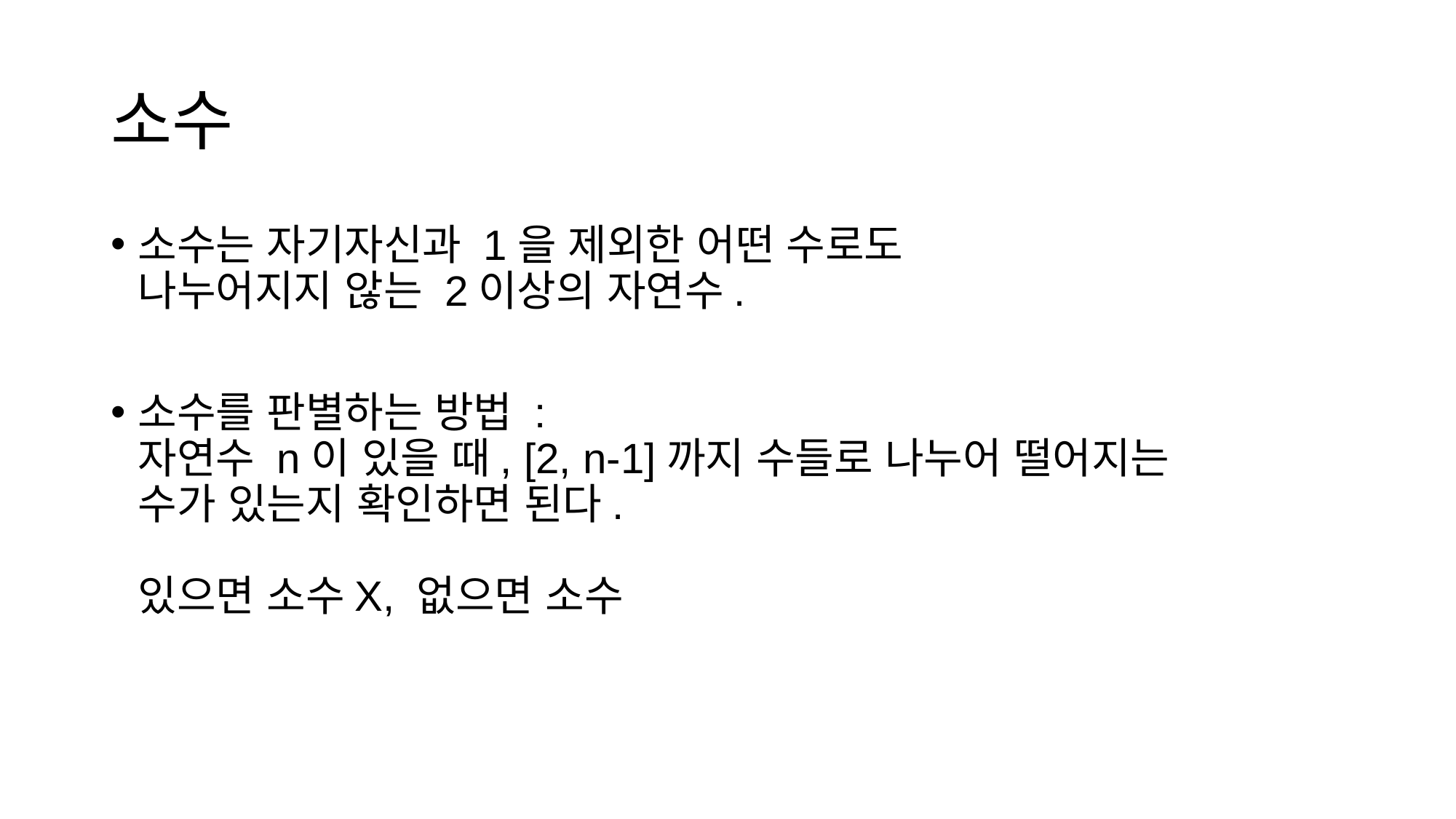

# 소수
소수는 자기자신과 1을 제외한 어떤 수로도
나누어지지 않는 2이상의 자연수.

소수를 판별하는 방법 :
자연수 n이 있을 때, [2, n-1]까지 수들로 나누어 떨어지는
수가 있는지 확인하면 된다.
있으면 소수X, 없으면 소수